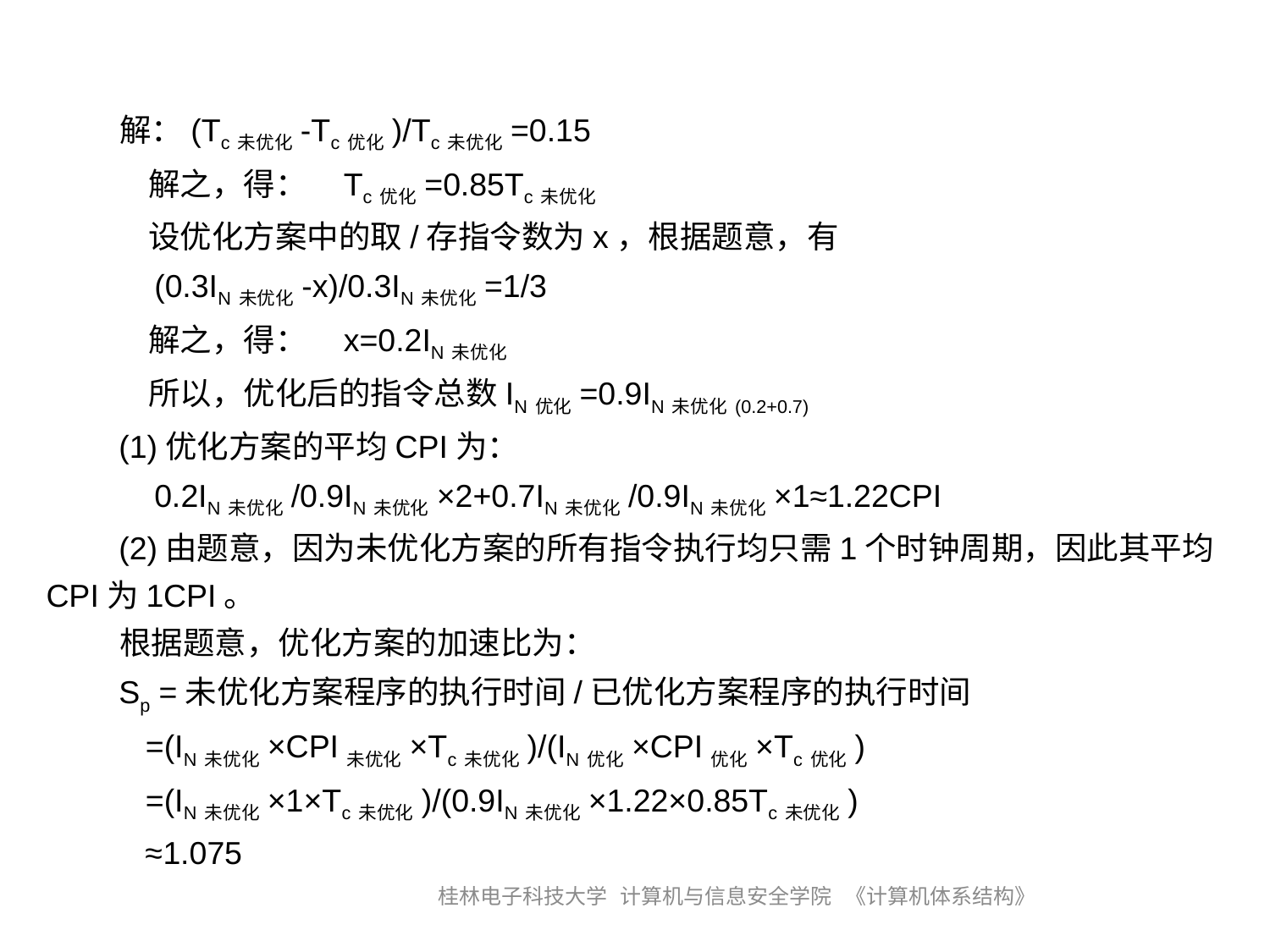

解：(Tc未优化-Tc优化)/Tc未优化=0.15
        解之，得：    Tc优化=0.85Tc未优化
        设优化方案中的取/存指令数为x，根据题意，有
        (0.3IN未优化-x)/0.3IN未优化=1/3
        解之，得：    x=0.2IN未优化
        所以，优化后的指令总数IN优化=0.9IN未优化(0.2+0.7)
    (1)优化方案的平均CPI为：
        0.2IN未优化/0.9IN未优化×2+0.7IN未优化/0.9IN未优化×1≈1.22CPI
    (2)由题意，因为未优化方案的所有指令执行均只需1个时钟周期，因此其平均CPI为1CPI。
    根据题意，优化方案的加速比为：
    Sp =未优化方案程序的执行时间/已优化方案程序的执行时间
       =(IN未优化×CPI未优化×Tc未优化)/(IN优化×CPI优化×Tc优化)
       =(IN未优化×1×Tc未优化)/(0.9IN未优化×1.22×0.85Tc未优化)
       ≈1.075

桂林电子科技大学  计算机与信息安全学院  《计算机体系结构》